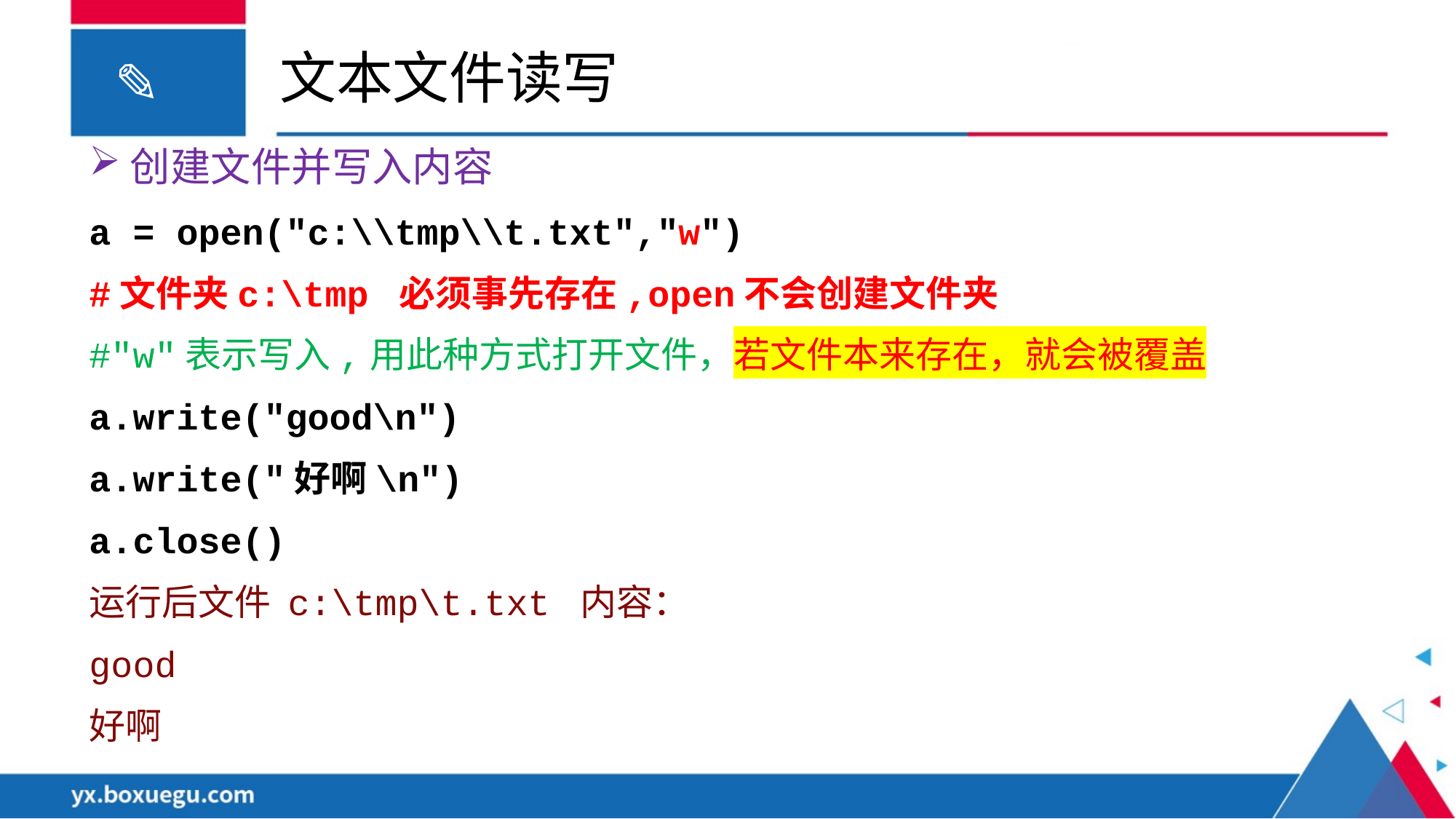

# 文本文件读写
创建文件并写入内容
a = open("c:\\tmp\\t.txt","w")
#文件夹c:\tmp 必须事先存在,open不会创建文件夹
#"w"表示写入,用此种方式打开文件，若文件本来存在，就会被覆盖
a.write("good\n")
a.write("好啊\n")
a.close()
运行后文件 c:\tmp\t.txt 内容：
good
好啊
20